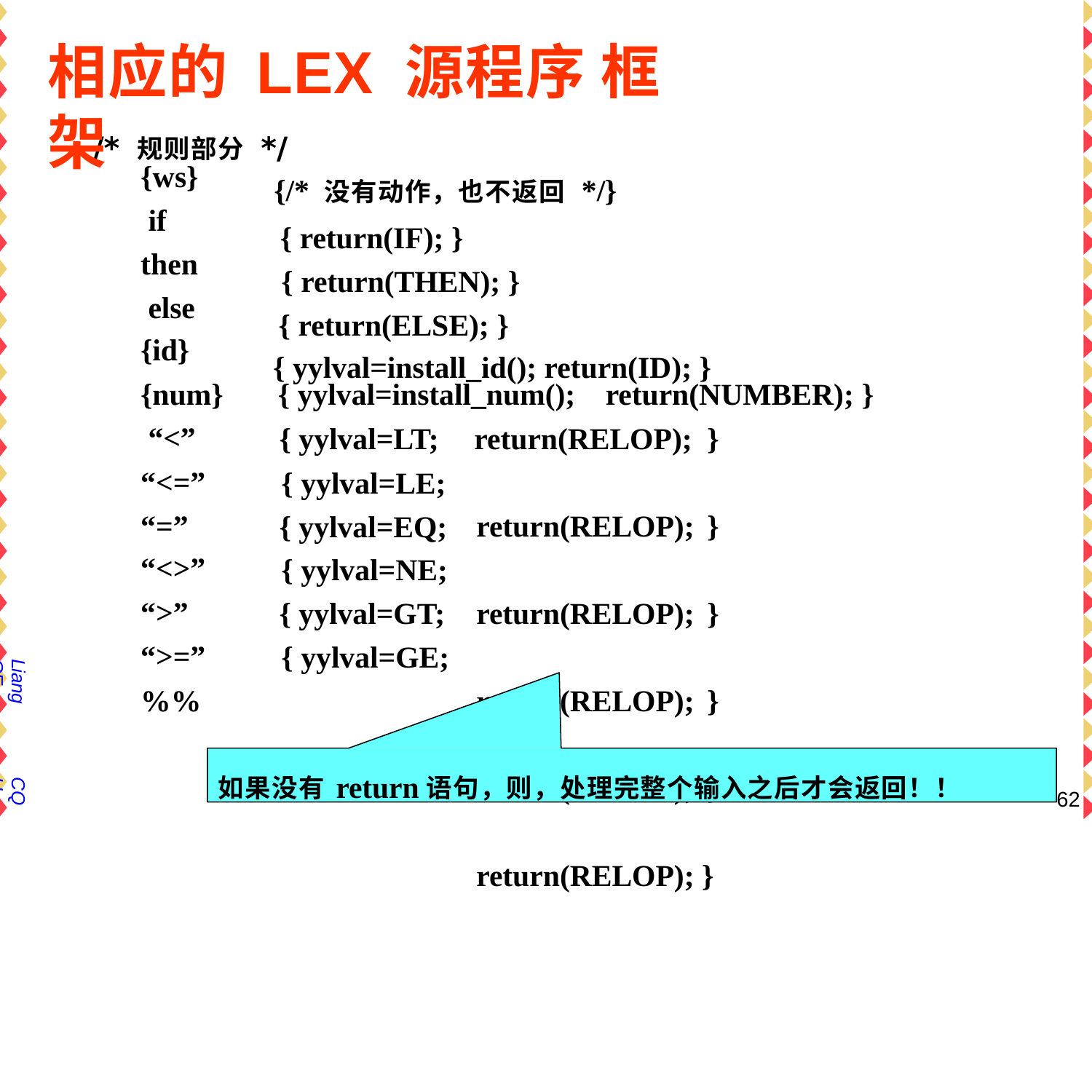

# 相应的 LEX 源程序 框架
/* 规则部分 */
{ws}  if  then  else
{id}
{num}	{ yylval=install_num();	return(NUMBER); }  “<”
“<=”
“=”
“<>”
“>”
“>=”
%%
{/* 没有动作，也不返回 */}
{ return(IF); }
{ return(THEN); }
{ return(ELSE); }
{ yylval=install_id(); return(ID); }
{ yylval=LT;
{ yylval=LE;
{ yylval=EQ;
{ yylval=NE;
{ yylval=GT;
{ yylval=GE;
return(RELOP); }  return(RELOP); }  return(RELOP); }  return(RELOP); }  return(RELOP); }  return(RELOP); }
Liang GE

如果没有return语句，则，处理完整个输入之后才会返回！！
CQU
62